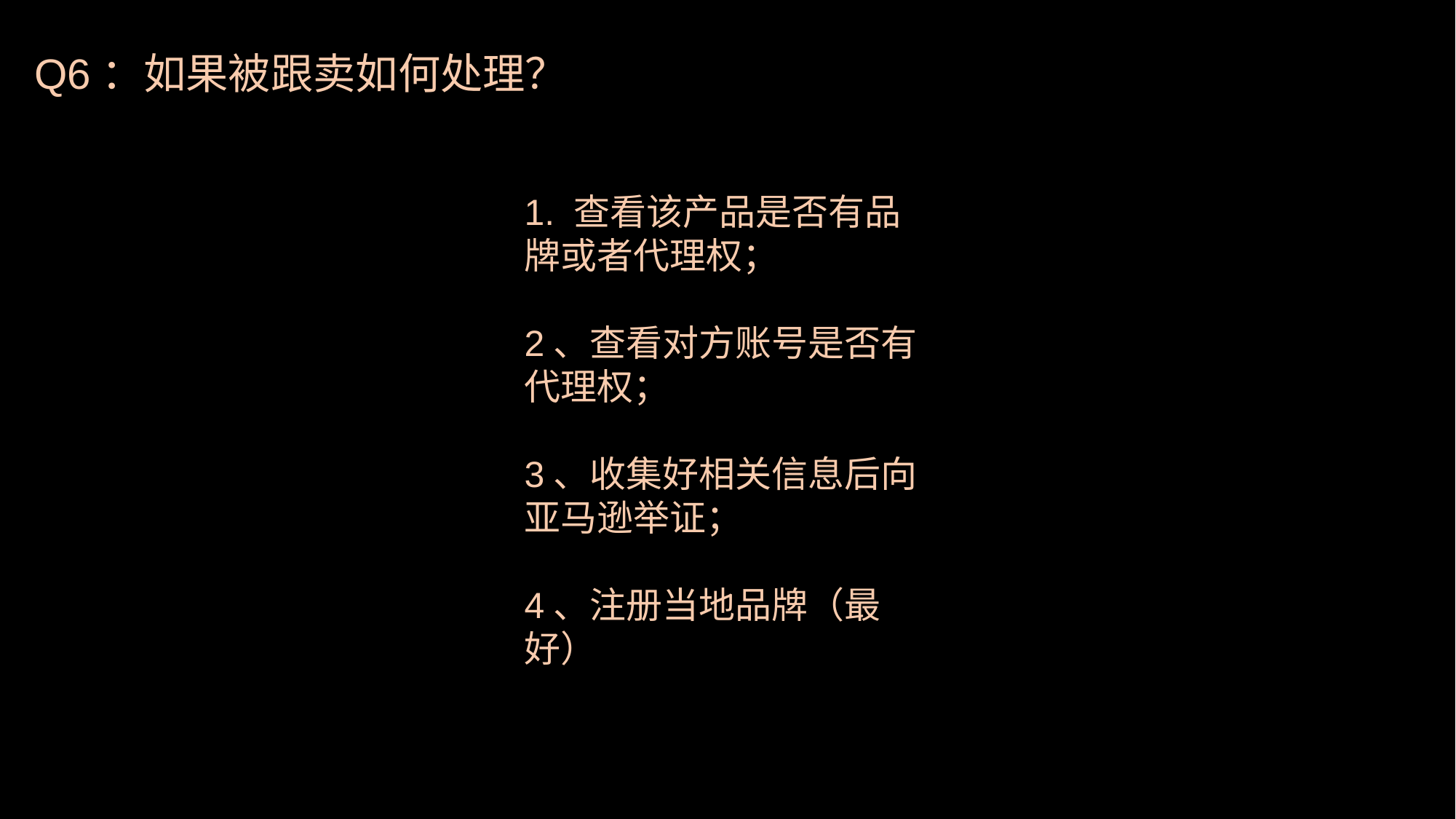

Q6：如果被跟卖如何处理？
1. 查看该产品是否有品牌或者代理权；

2、查看对方账号是否有代理权；

3、收集好相关信息后向亚马逊举证；

4、注册当地品牌（最好）